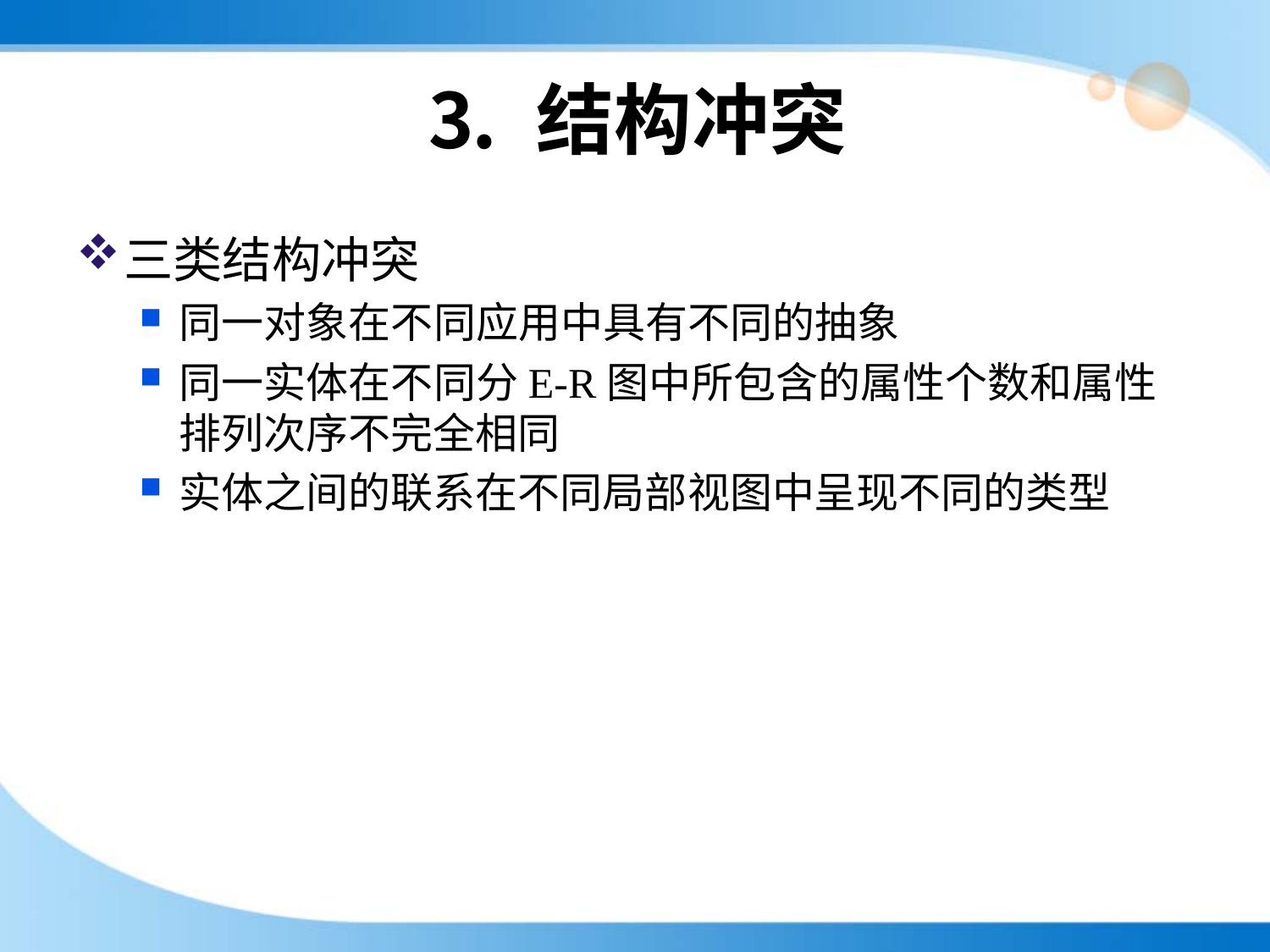

# ⒊ 结构冲突
三类结构冲突
同一对象在不同应用中具有不同的抽象
同一实体在不同分E-R图中所包含的属性个数和属性排列次序不完全相同
实体之间的联系在不同局部视图中呈现不同的类型